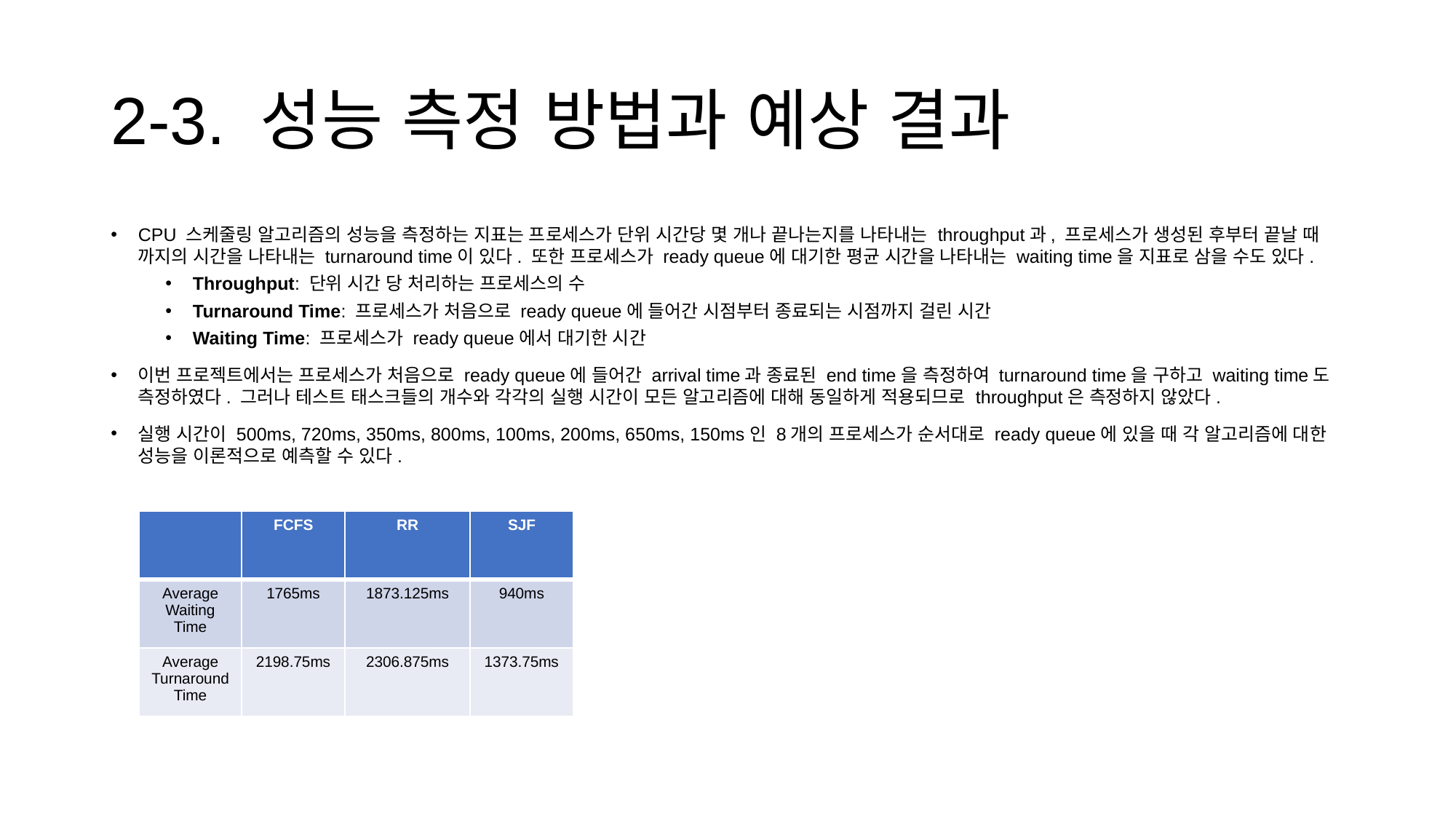

# 2-3. 성능 측정 방법과 예상 결과
CPU 스케줄링 알고리즘의 성능을 측정하는 지표는 프로세스가 단위 시간당 몇 개나 끝나는지를 나타내는 throughput과, 프로세스가 생성된 후부터 끝날 때 까지의 시간을 나타내는 turnaround time이 있다. 또한 프로세스가 ready queue에 대기한 평균 시간을 나타내는 waiting time을 지표로 삼을 수도 있다.
Throughput: 단위 시간 당 처리하는 프로세스의 수
Turnaround Time: 프로세스가 처음으로 ready queue에 들어간 시점부터 종료되는 시점까지 걸린 시간
Waiting Time: 프로세스가 ready queue에서 대기한 시간
이번 프로젝트에서는 프로세스가 처음으로 ready queue에 들어간 arrival time과 종료된 end time을 측정하여 turnaround time을 구하고 waiting time도 측정하였다. 그러나 테스트 태스크들의 개수와 각각의 실행 시간이 모든 알고리즘에 대해 동일하게 적용되므로 throughput은 측정하지 않았다.
실행 시간이 500ms, 720ms, 350ms, 800ms, 100ms, 200ms, 650ms, 150ms인 8개의 프로세스가 순서대로 ready queue에 있을 때 각 알고리즘에 대한 성능을 이론적으로 예측할 수 있다.
|  | FCFS | RR | SJF |
| --- | --- | --- | --- |
| Average Waiting Time | 1765ms | 1873.125ms | 940ms |
| Average Turnaround Time | 2198.75ms | 2306.875ms | 1373.75ms |